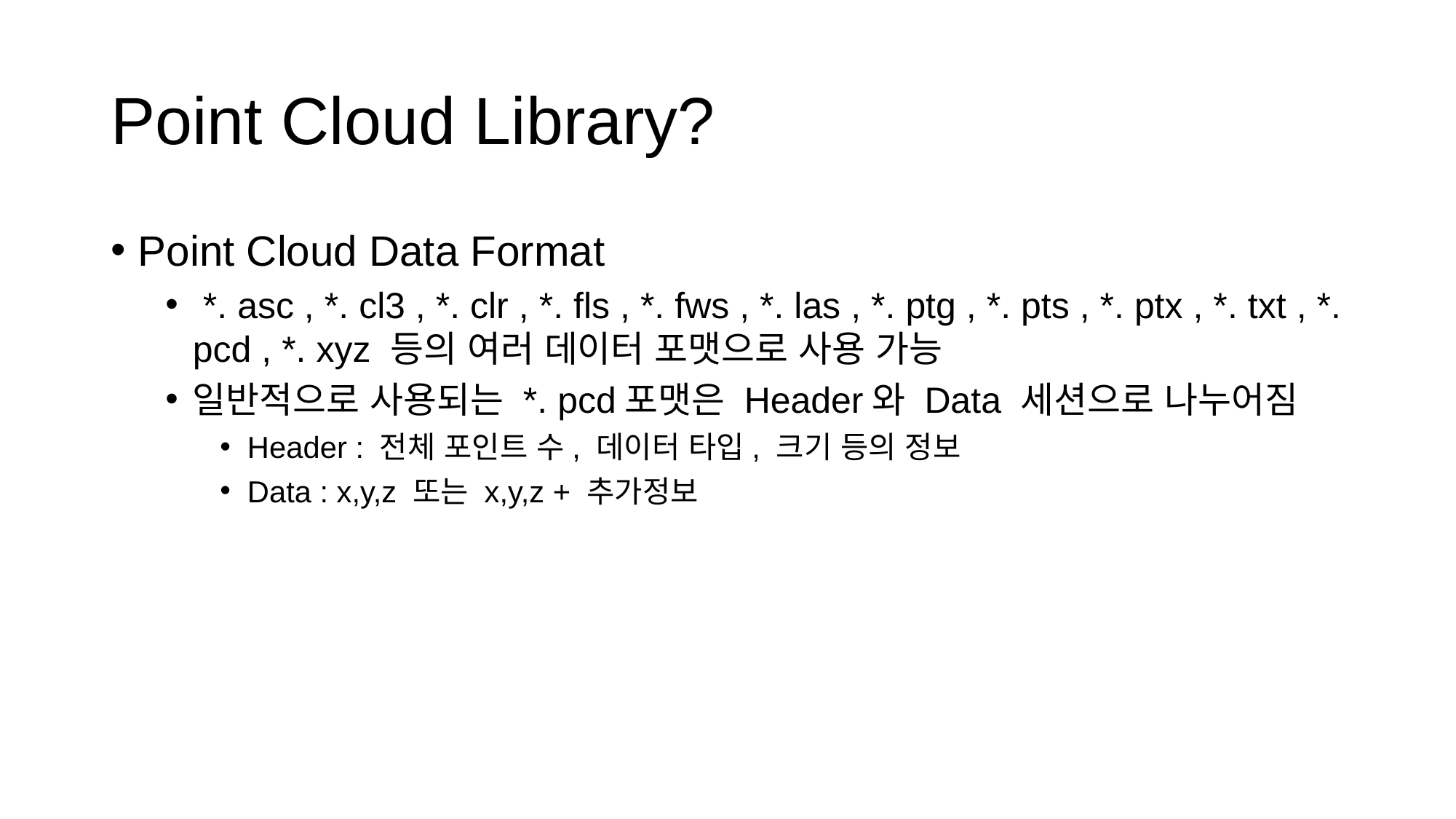

# Point Cloud Library?
Point Cloud Data Format
 *. asc , *. cl3 , *. clr , *. fls , *. fws , *. las , *. ptg , *. pts , *. ptx , *. txt , *. pcd , *. xyz 등의 여러 데이터 포맷으로 사용 가능
일반적으로 사용되는 *. pcd포맷은 Header와 Data 세션으로 나누어짐
Header : 전체 포인트 수, 데이터 타입, 크기 등의 정보
Data : x,y,z 또는 x,y,z + 추가정보